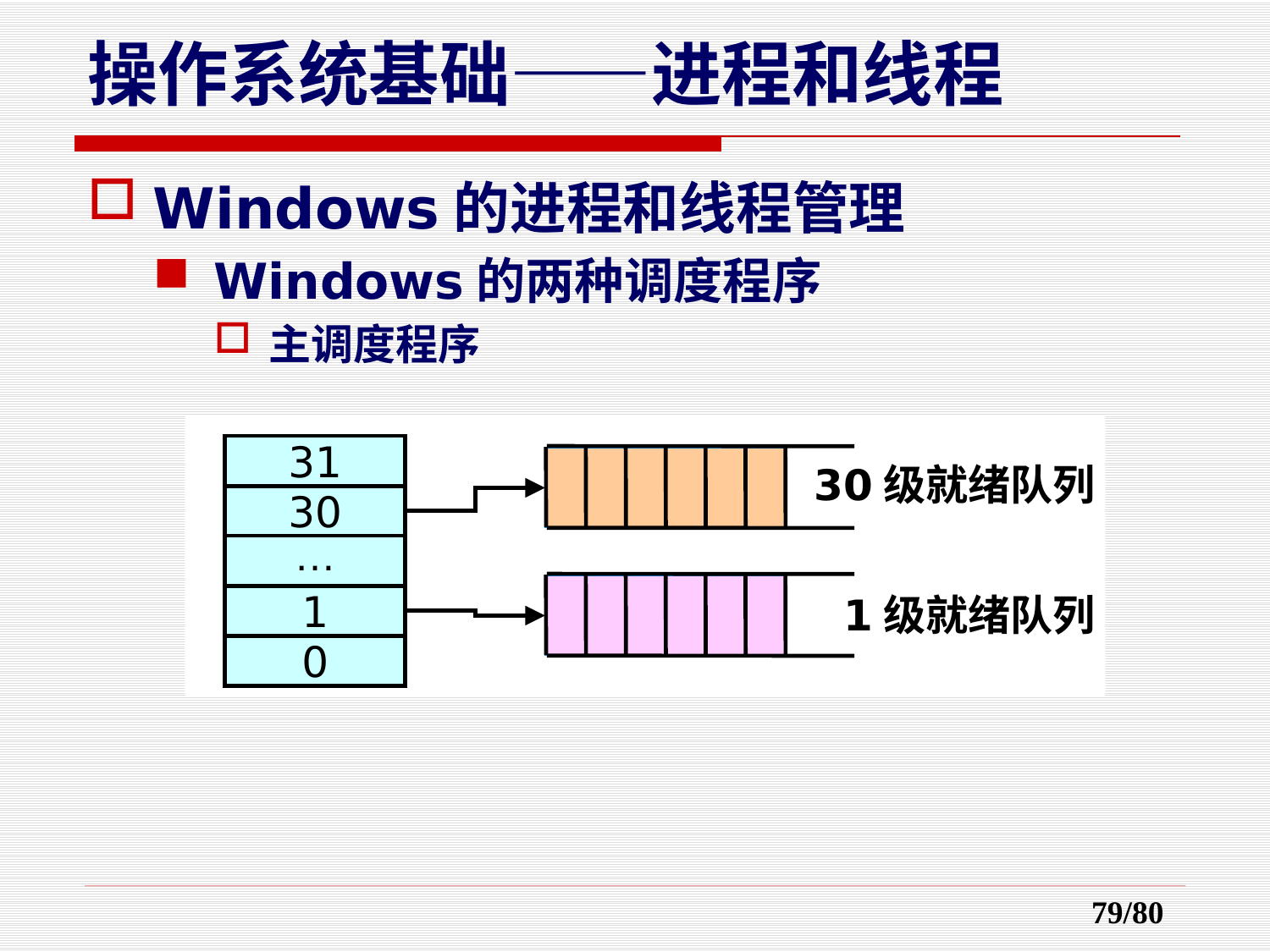

操作系统基础——进程和线程
Windows的进程和线程管理
Windows的两种调度程序
主调度程序

31

30级就绪队列
30
…

1级就绪队列
1
0